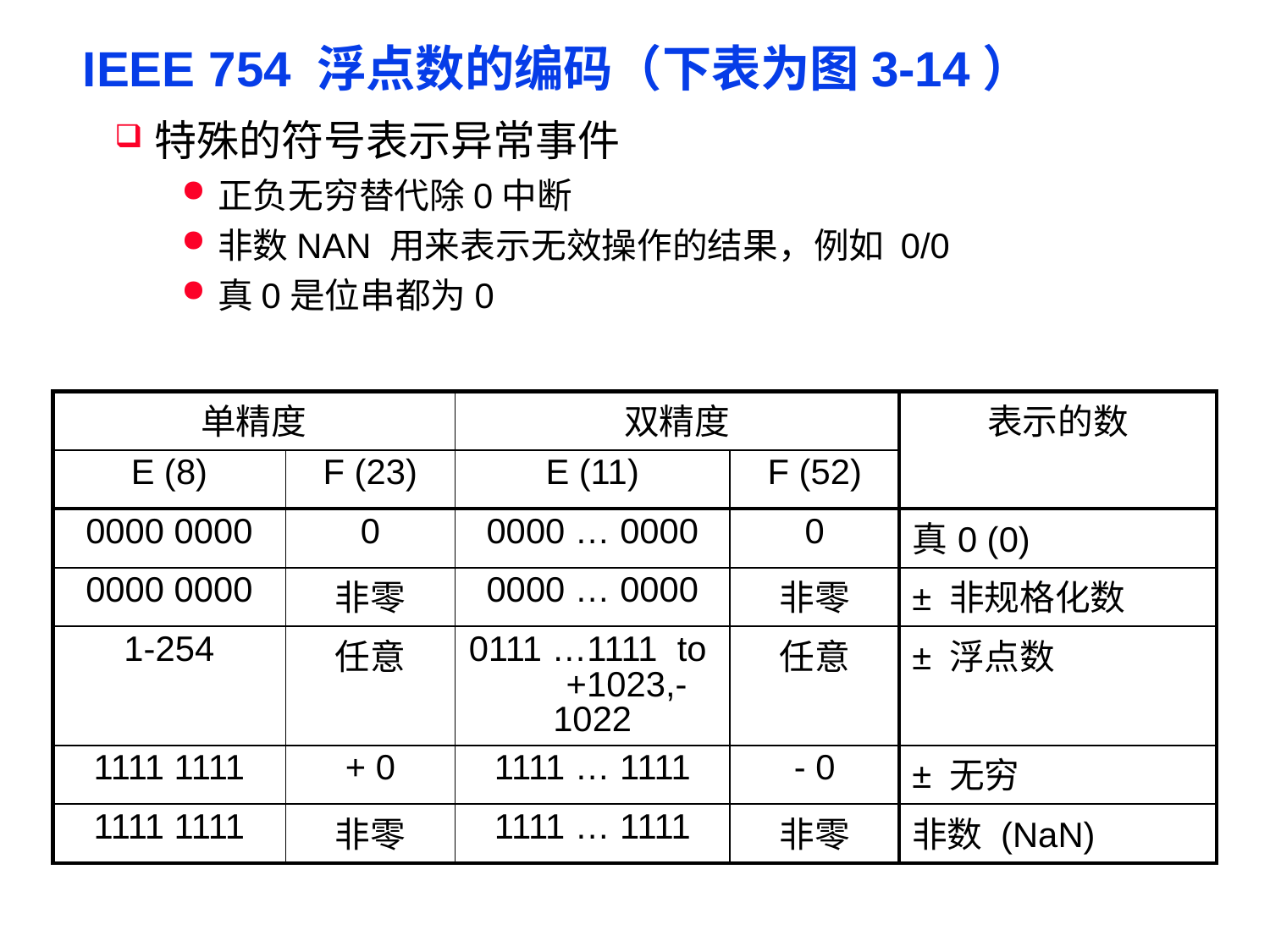

# IEEE 754 浮点数的编码（下表为图3-14）
特殊的符号表示异常事件
正负无穷替代除0中断
非数NAN 用来表示无效操作的结果，例如 0/0
真0是位串都为0

| 单精度 |  | 双精度 |  | 表示的数 |
| --- | --- | --- | --- | --- |
| E (8) | F (23) | E (11) | F (52) |  |
| 0000 0000 | 0 | 0000 … 0000 | 0 | 真0 (0) |
| 0000 0000 | 非零 | 0000 … 0000 | 非零 | ± 非规格化数 |
| 1-254 | 任意 | 0111 …1111 to +1023,-1022 | 任意 | ± 浮点数 |
| 1111 1111 | + 0 | 1111 … 1111 | - 0 | ± 无穷 |
| 1111 1111 | 非零 | 1111 … 1111 | 非零 | 非数 (NaN) |